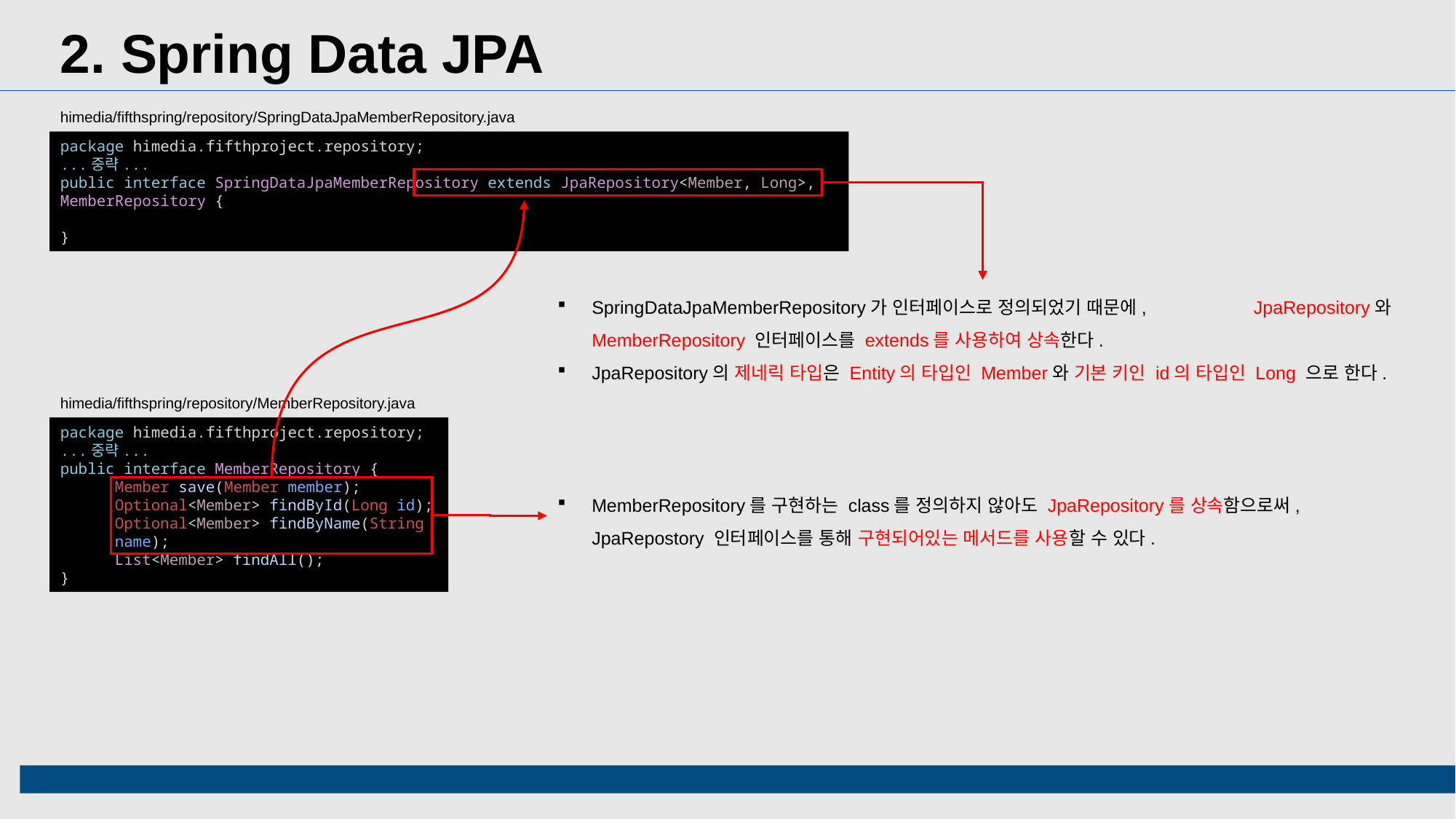

2. Spring Data JPA
himedia/fifthspring/repository/SpringDataJpaMemberRepository.java
package himedia.fifthproject.repository;
...중략...
public interface SpringDataJpaMemberRepository extends JpaRepository<Member, Long>, MemberRepository {

}

SpringDataJpaMemberRepository가 인터페이스로 정의되었기 때문에,                     JpaRepository와 MemberRepository 인터페이스를 extends를 사용하여 상속한다.
JpaRepository의 제네릭 타입은 Entity의 타입인 Member와 기본 키인 id의 타입인 Long 으로 한다.
himedia/fifthspring/repository/MemberRepository.java
package himedia.fifthproject.repository;
...중략...
public interface MemberRepository {
Member save(Member member);
Optional<Member> findById(Long id);
Optional<Member> findByName(String name);
List<Member> findAll();
}

MemberRepository를 구현하는 class를 정의하지 않아도 JpaRepository를 상속함으로써, JpaRepostory 인터페이스를 통해 구현되어있는 메서드를 사용할 수 있다.